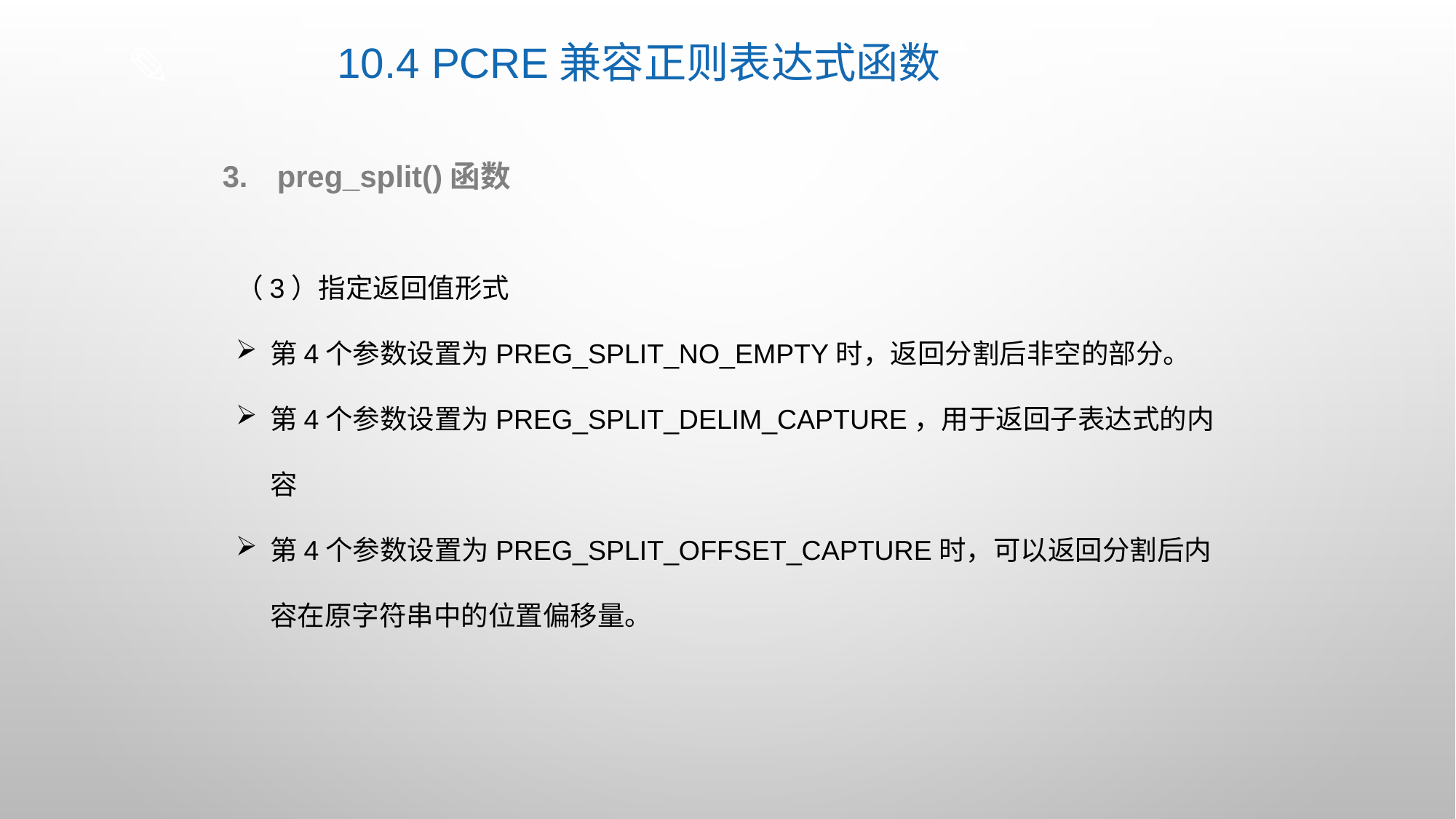

# 10.4 PCRE兼容正则表达式函数
preg_split()函数
（3）指定返回值形式
第4个参数设置为PREG_SPLIT_NO_EMPTY时，返回分割后非空的部分。
第4个参数设置为PREG_SPLIT_DELIM_CAPTURE，用于返回子表达式的内容
第4个参数设置为PREG_SPLIT_OFFSET_CAPTURE时，可以返回分割后内容在原字符串中的位置偏移量。